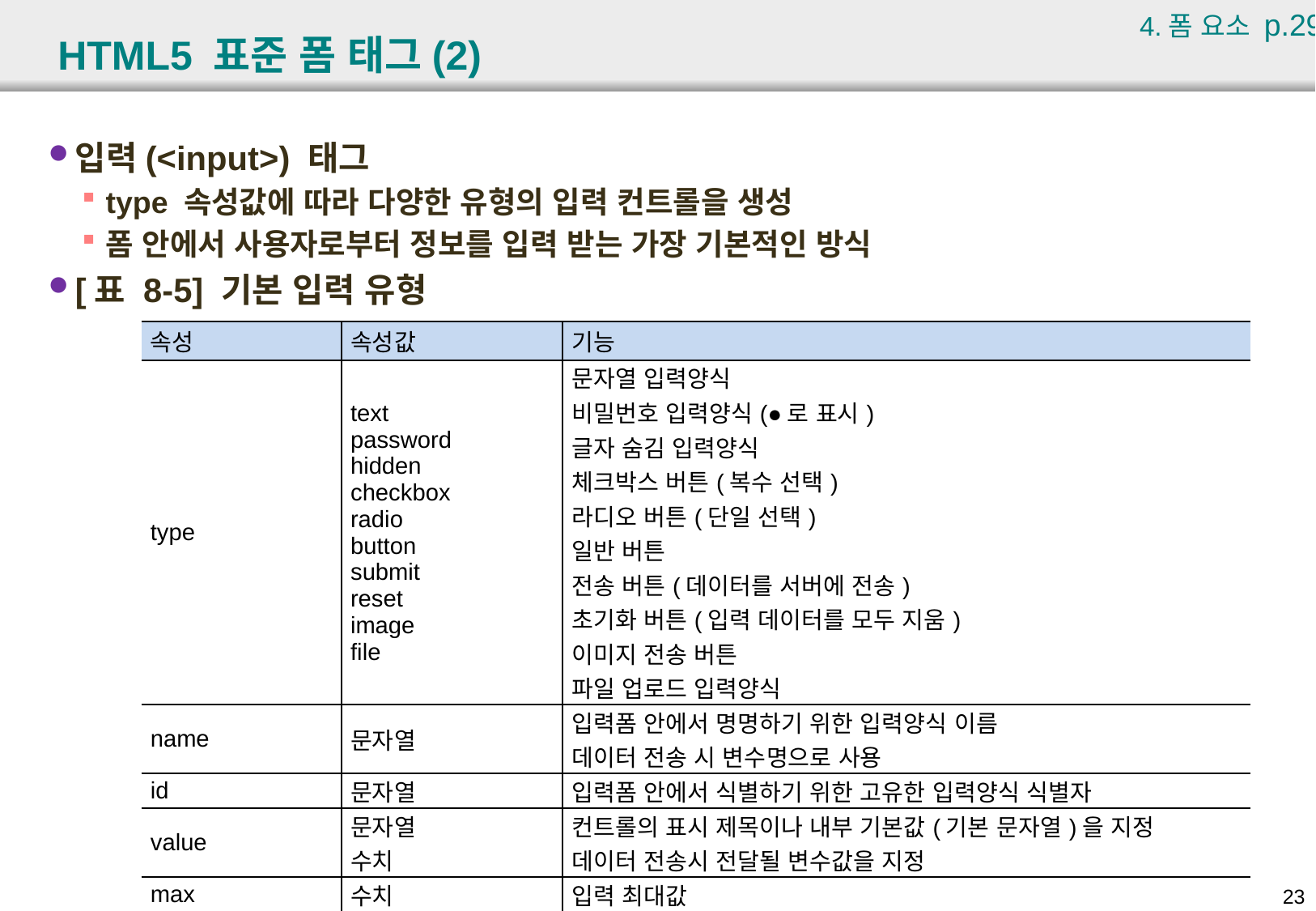

4.폼 요소 p.298
# HTML5 표준 폼 태그(2)
입력(<input>) 태그
type 속성값에 따라 다양한 유형의 입력 컨트롤을 생성
폼 안에서 사용자로부터 정보를 입력 받는 가장 기본적인 방식
[표 8-5] 기본 입력 유형
| 속성 | 속성값 | 기능 |
| --- | --- | --- |
| type | text password hidden checkbox radio button submit reset image file | 문자열 입력양식 비밀번호 입력양식(●로 표시) 글자 숨김 입력양식 체크박스 버튼(복수 선택) 라디오 버튼(단일 선택) 일반 버튼 전송 버튼(데이터를 서버에 전송) 초기화 버튼(입력 데이터를 모두 지움) 이미지 전송 버튼 파일 업로드 입력양식 |
| name | 문자열 | 입력폼 안에서 명명하기 위한 입력양식 이름 데이터 전송 시 변수명으로 사용 |
| id | 문자열 | 입력폼 안에서 식별하기 위한 고유한 입력양식 식별자 |
| value | 문자열 수치 | 컨트롤의 표시 제목이나 내부 기본값(기본 문자열)을 지정 데이터 전송시 전달될 변수값을 지정 |
| max | 수치 | 입력 최대값 |
| min | 수치 | 입력 최소값 |
| step | 수치 | 입력 증분값 |